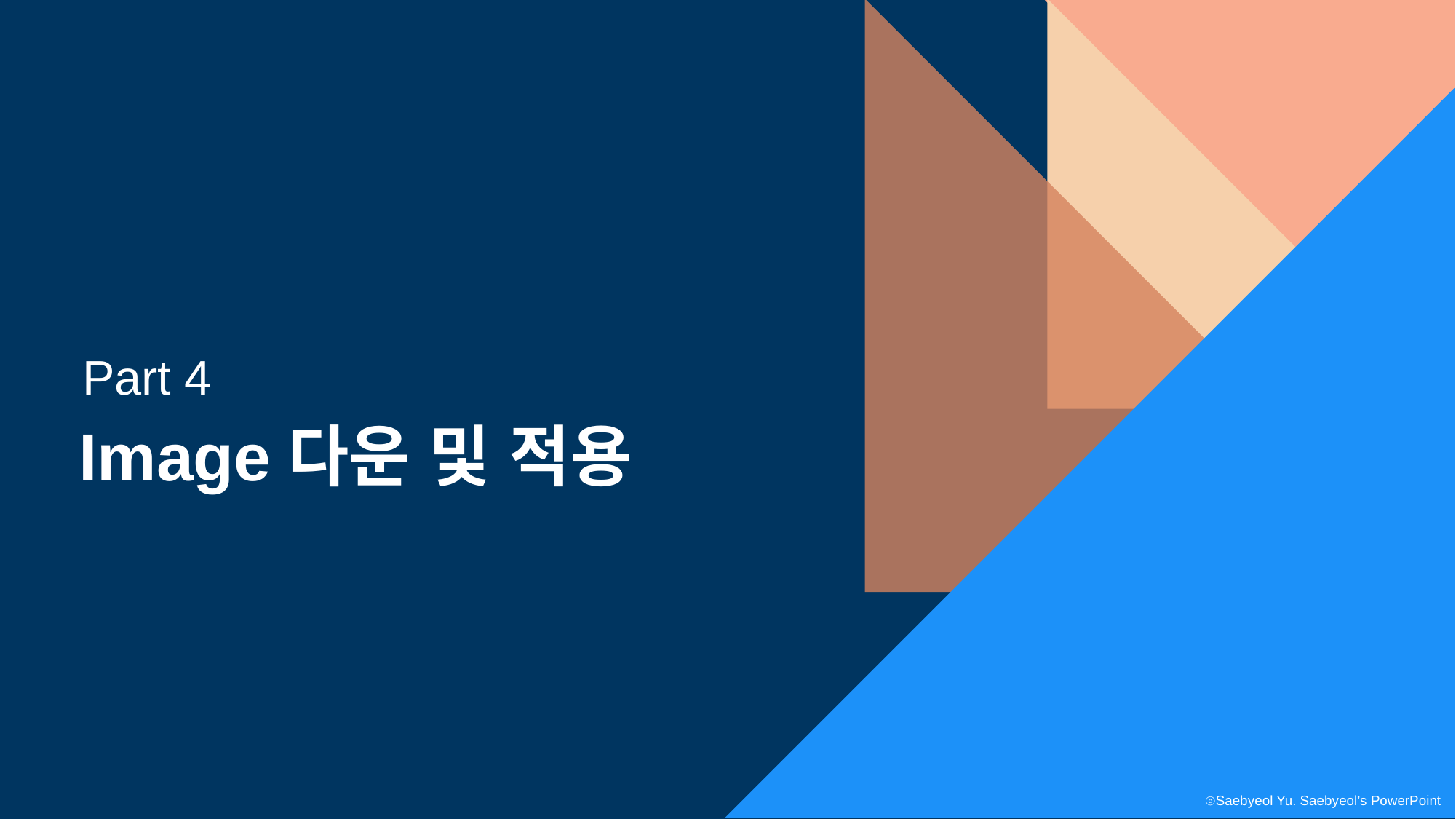

Part 4
Image다운 및 적용
ⓒSaebyeol Yu. Saebyeol’s PowerPoint